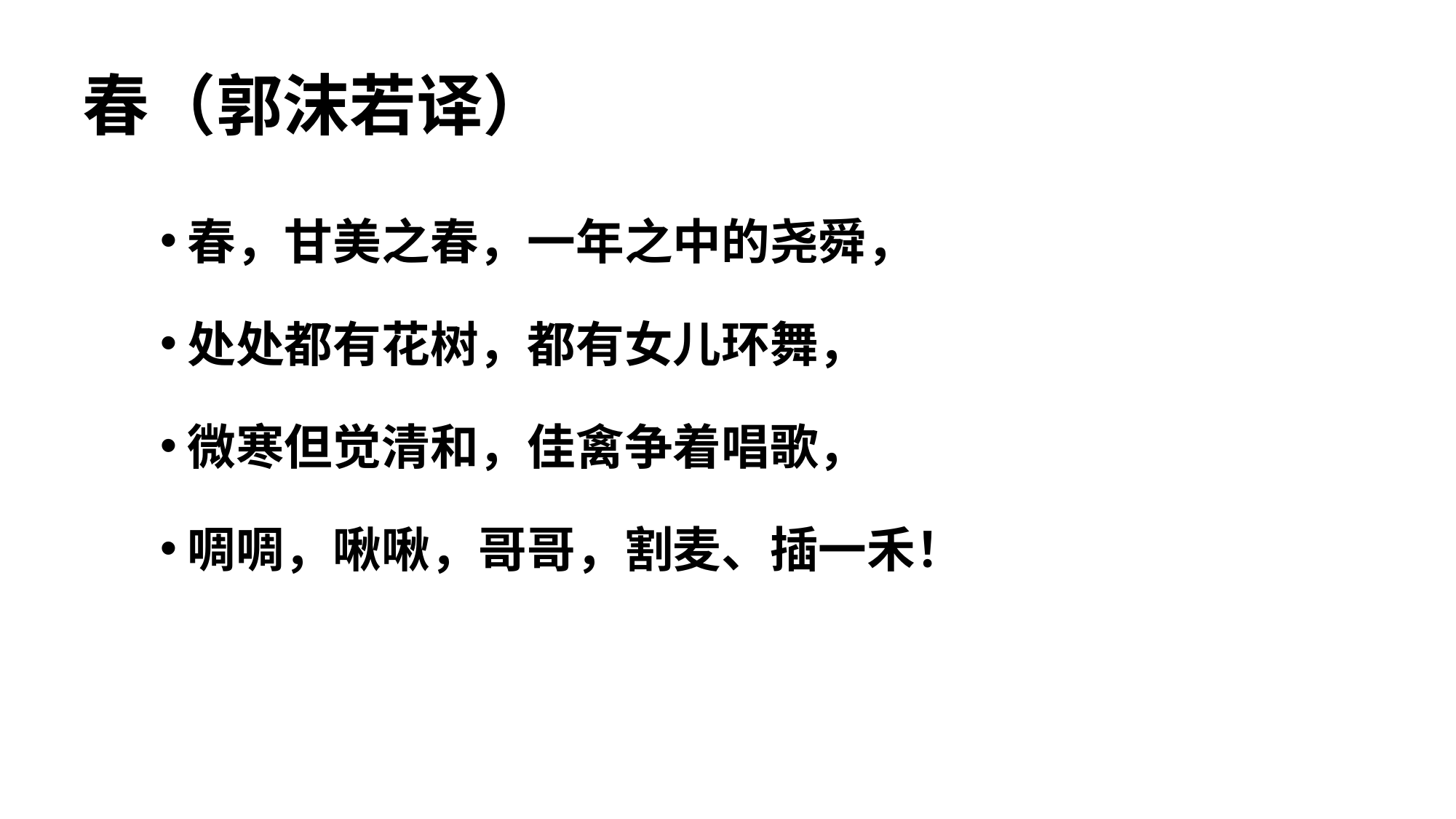

# 春（郭沫若译）
春，甘美之春，一年之中的尧舜，
处处都有花树，都有女儿环舞，
微寒但觉清和，佳禽争着唱歌，
啁啁，啾啾，哥哥，割麦、插一禾！